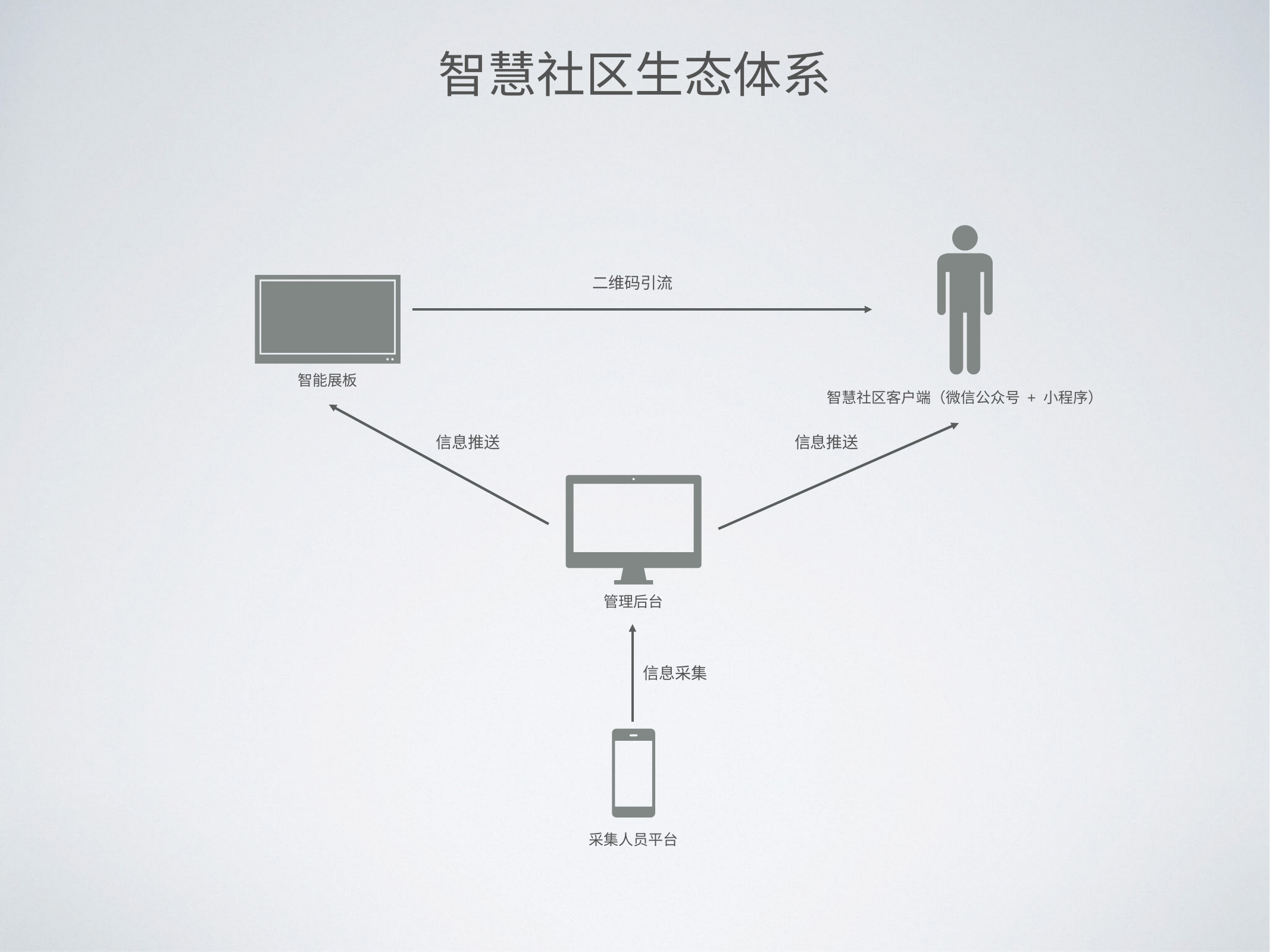

# 智慧社区生态体系

二维码引流

智能展板

智慧社区客户端（微信公众号 + 小程序）

信息推送
信息推送

管理后台

信息采集

采集人员平台